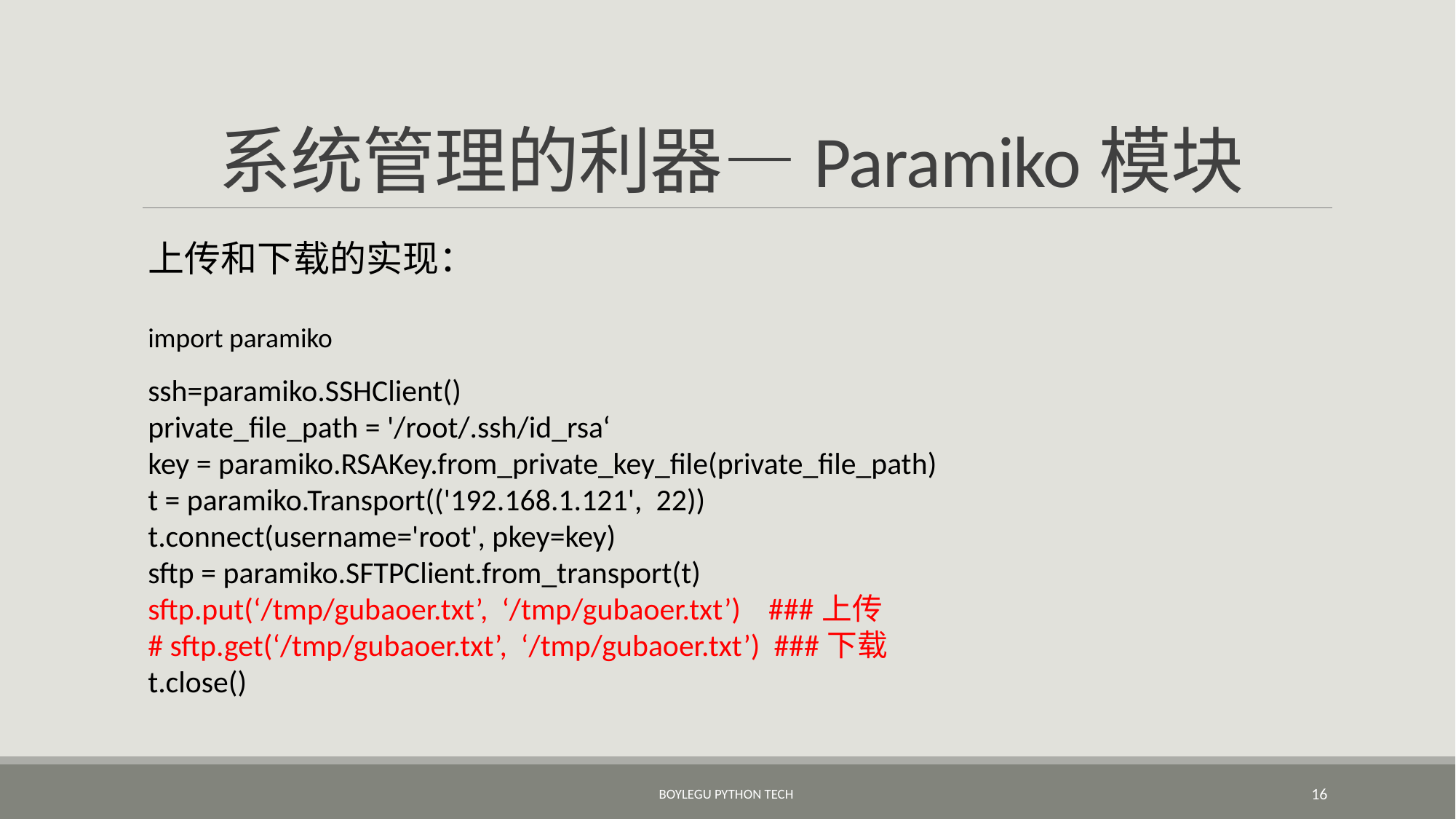

# 系统管理的利器—Paramiko模块
上传和下载的实现：
import paramiko
ssh=paramiko.SSHClient()
private_file_path = '/root/.ssh/id_rsa‘
key = paramiko.RSAKey.from_private_key_file(private_file_path)
t = paramiko.Transport(('192.168.1.121',  22))
t.connect(username='root', pkey=key)
sftp = paramiko.SFTPClient.from_transport(t)
sftp.put(‘/tmp/gubaoer.txt’,  ‘/tmp/gubaoer.txt’)    ###上传
# sftp.get(‘/tmp/gubaoer.txt’,  ‘/tmp/gubaoer.txt’)  ###下载
t.close()
BoyleGu Python Tech
16